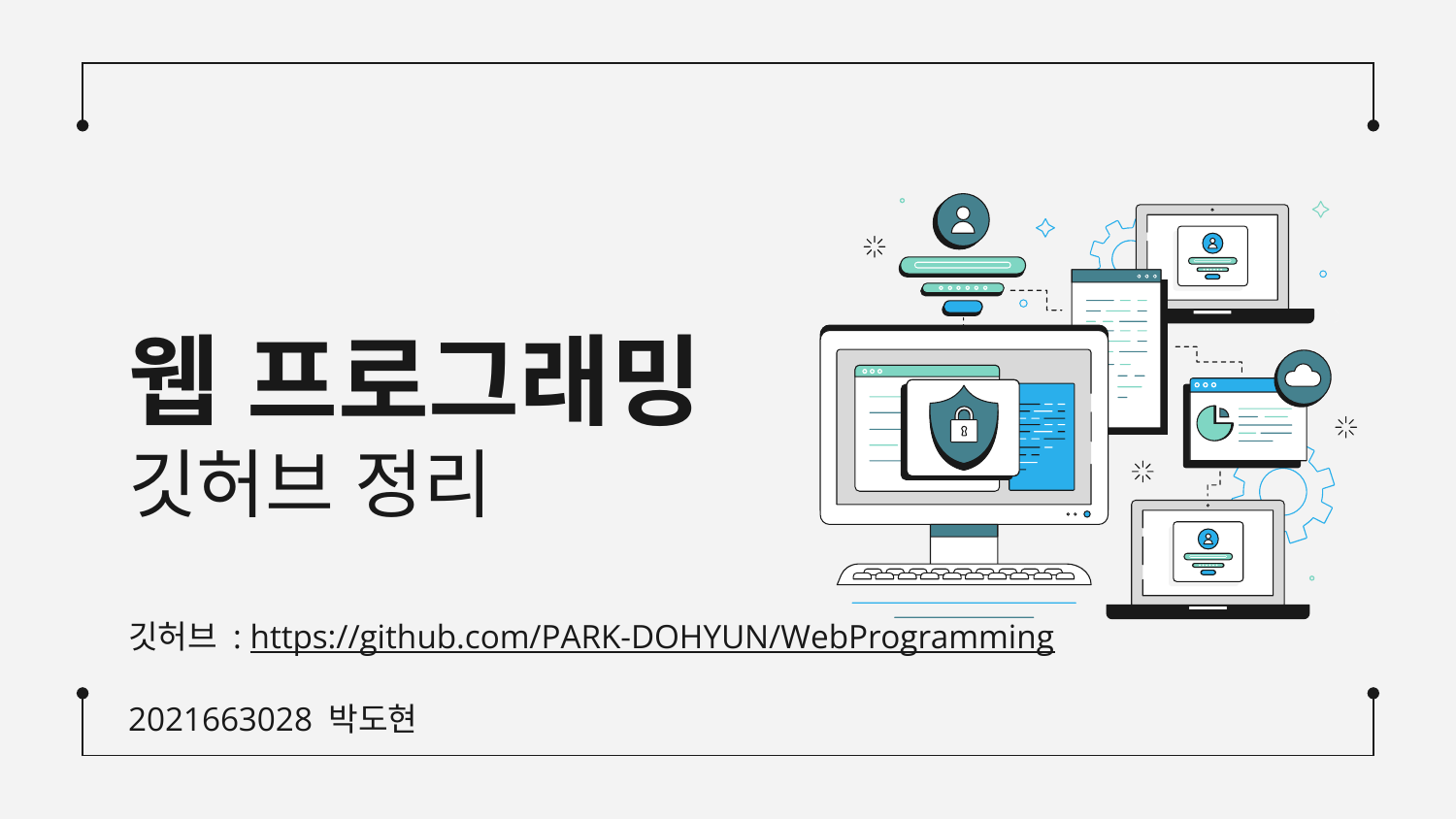

# 웹 프로그래밍 깃허브 정리
깃허브 : https://github.com/PARK-DOHYUN/WebProgramming

2021663028 박도현